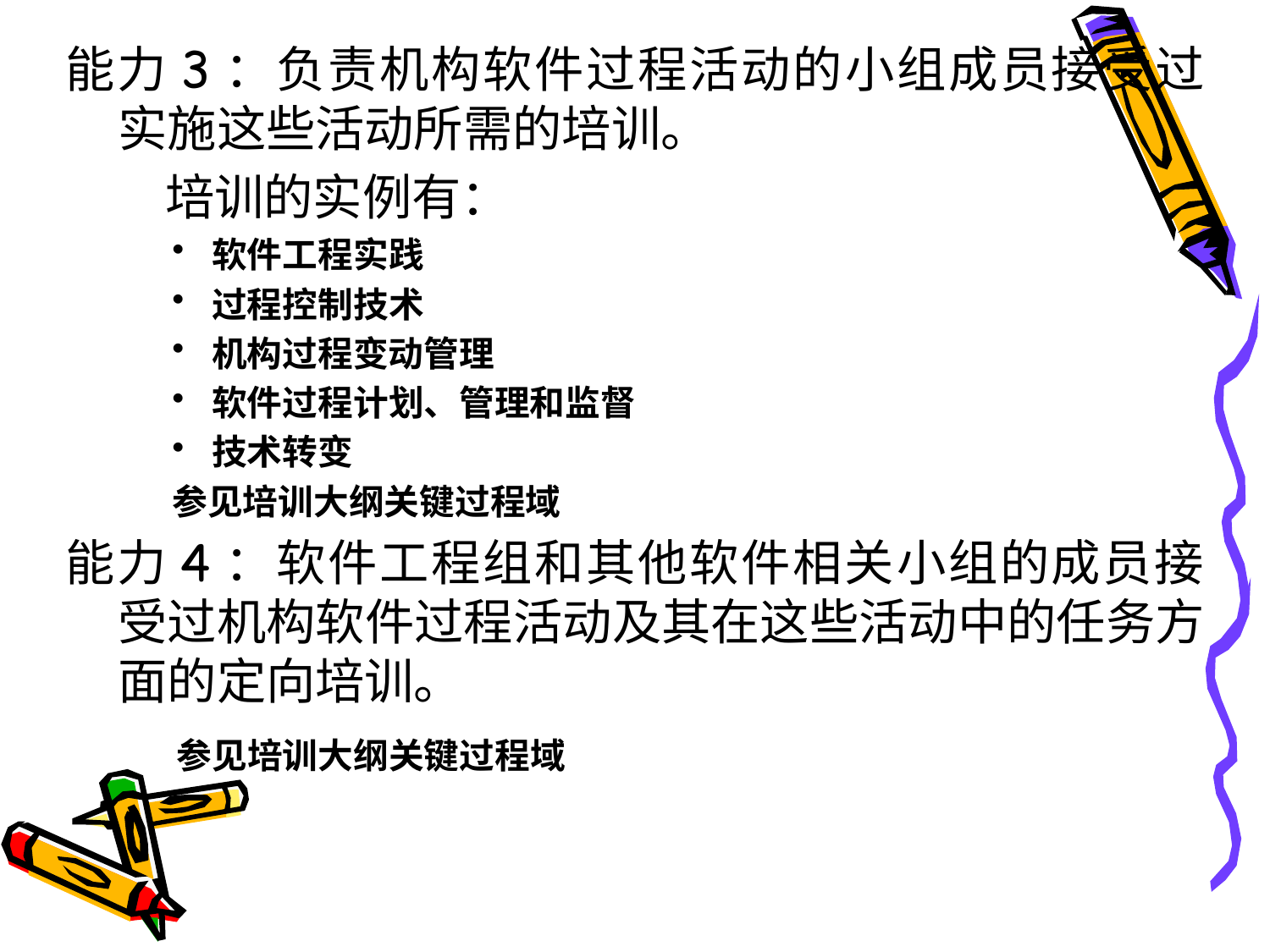

能力3：负责机构软件过程活动的小组成员接受过实施这些活动所需的培训。
        培训的实例有：
软件工程实践
过程控制技术
机构过程变动管理
软件过程计划、管理和监督
技术转变
参见培训大纲关键过程域
能力4：软件工程组和其他软件相关小组的成员接受过机构软件过程活动及其在这些活动中的任务方面的定向培训。
         参见培训大纲关键过程域